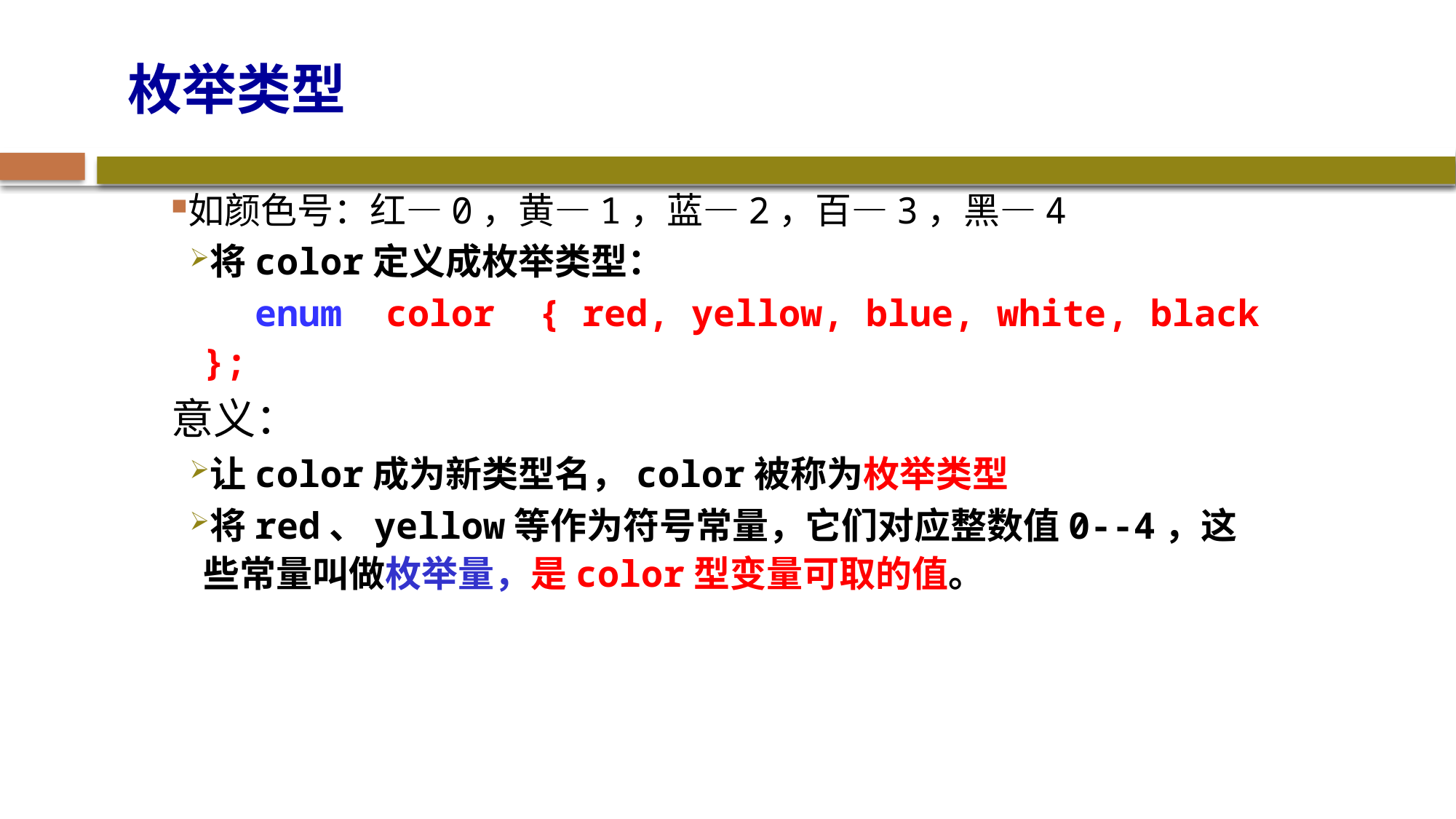

# 枚举类型

如颜色号：红—0，黄—1，蓝—2，百—3，黑—4
将color定义成枚举类型：
   enum  color  { red, yellow, blue, white, black };
意义：
让color成为新类型名，color被称为枚举类型
将red、yellow等作为符号常量，它们对应整数值0--4，这些常量叫做枚举量，是color型变量可取的值。